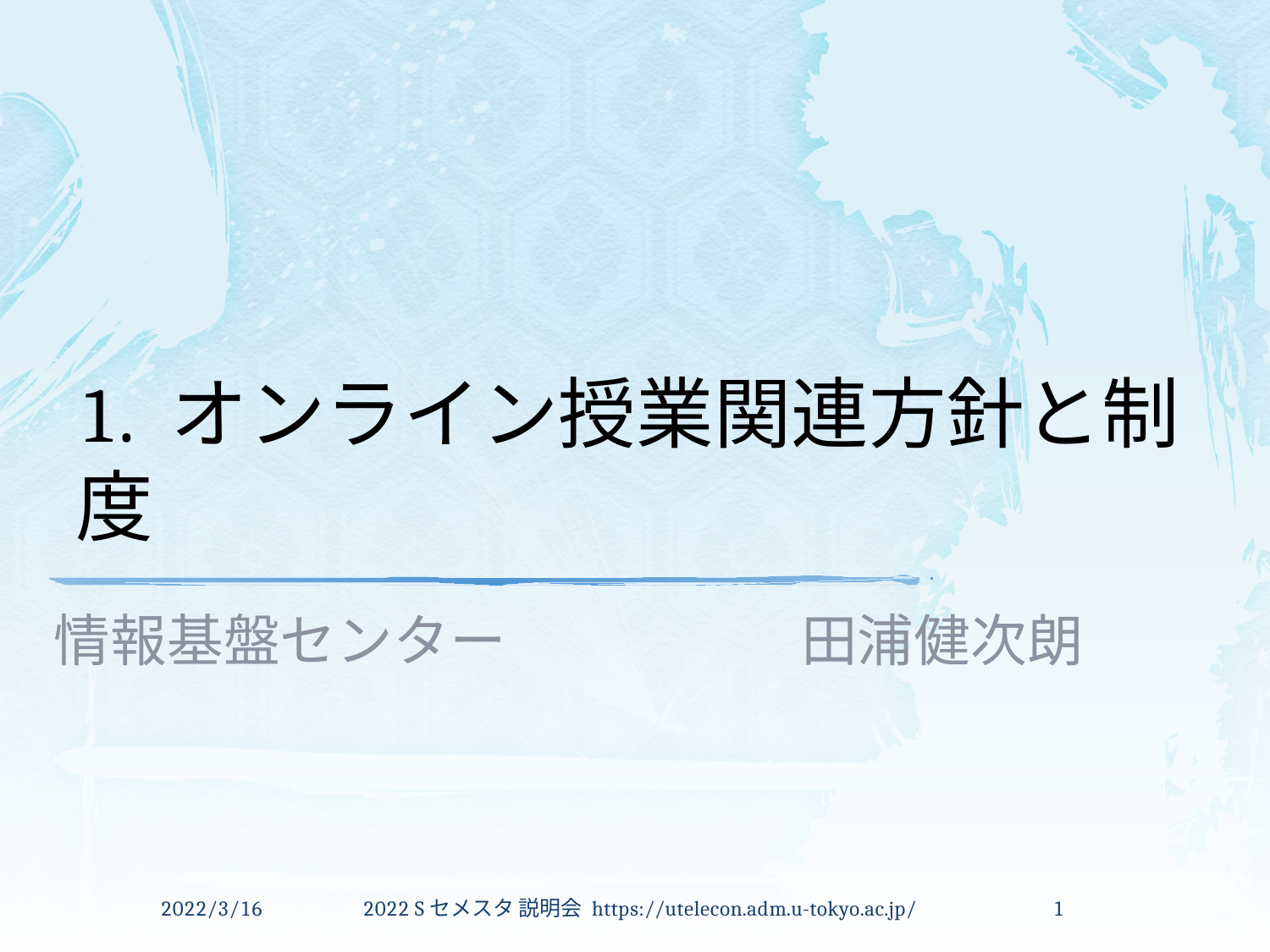

# 1. オンライン授業関連方針と制度
情報基盤センター 　　　　　田浦健次朗
2022/3/16
2022 Sセメスタ 説明会 https://utelecon.adm.u-tokyo.ac.jp/
1